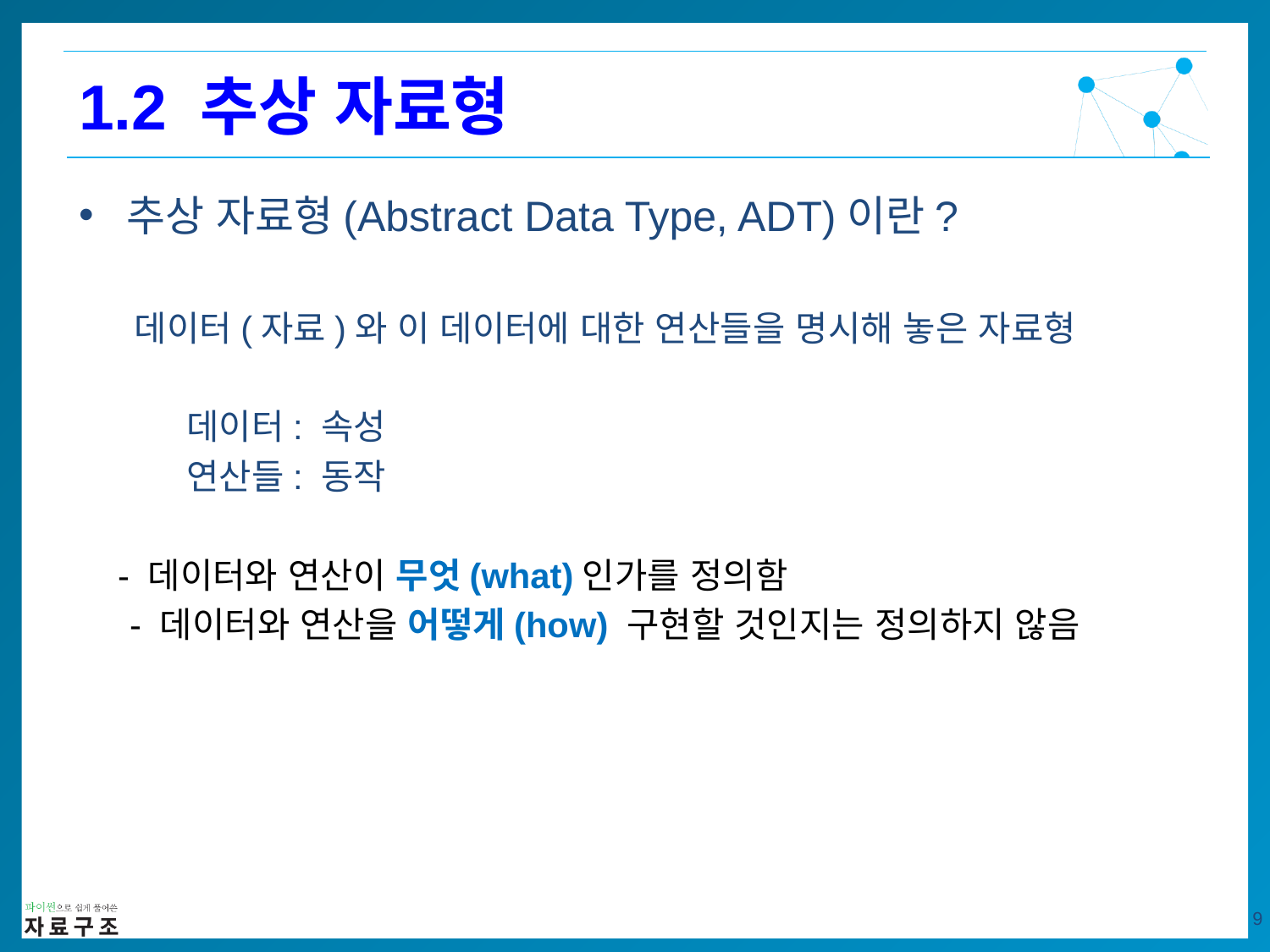

1.2 추상 자료형
추상 자료형(Abstract Data Type, ADT)이란?

데이터(자료)와 이 데이터에 대한 연산들을 명시해 놓은 자료형

          데이터: 속성
          연산들: 동작

    - 데이터와 연산이 무엇(what)인가를 정의함
- 데이터와 연산을 어떻게(how) 구현할 것인지는 정의하지 않음